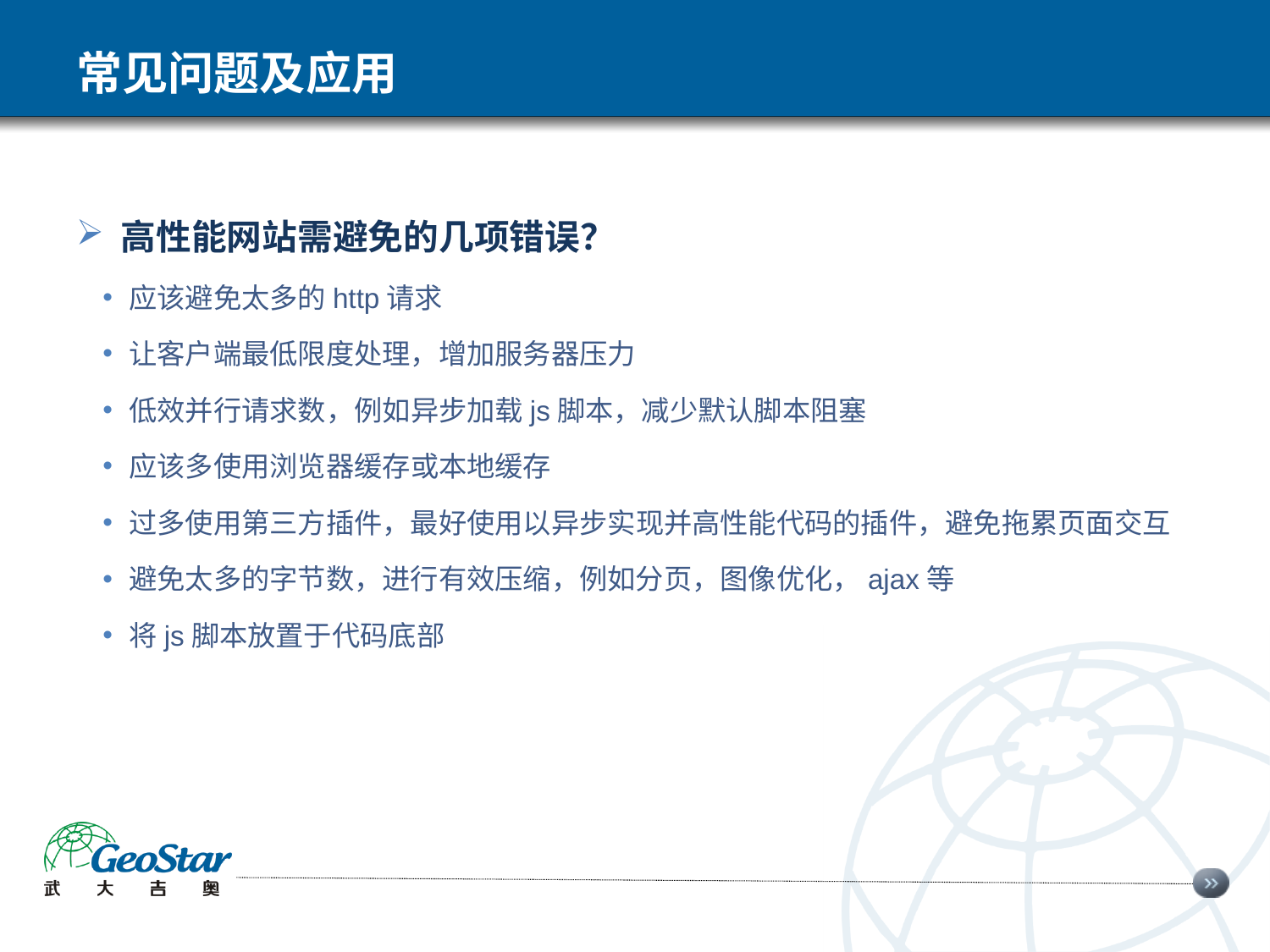

# 常见问题及应用
 高性能网站需避免的几项错误？
应该避免太多的http请求
让客户端最低限度处理，增加服务器压力
低效并行请求数，例如异步加载js脚本，减少默认脚本阻塞
应该多使用浏览器缓存或本地缓存
过多使用第三方插件，最好使用以异步实现并高性能代码的插件，避免拖累页面交互
避免太多的字节数，进行有效压缩，例如分页，图像优化，ajax等
将js脚本放置于代码底部